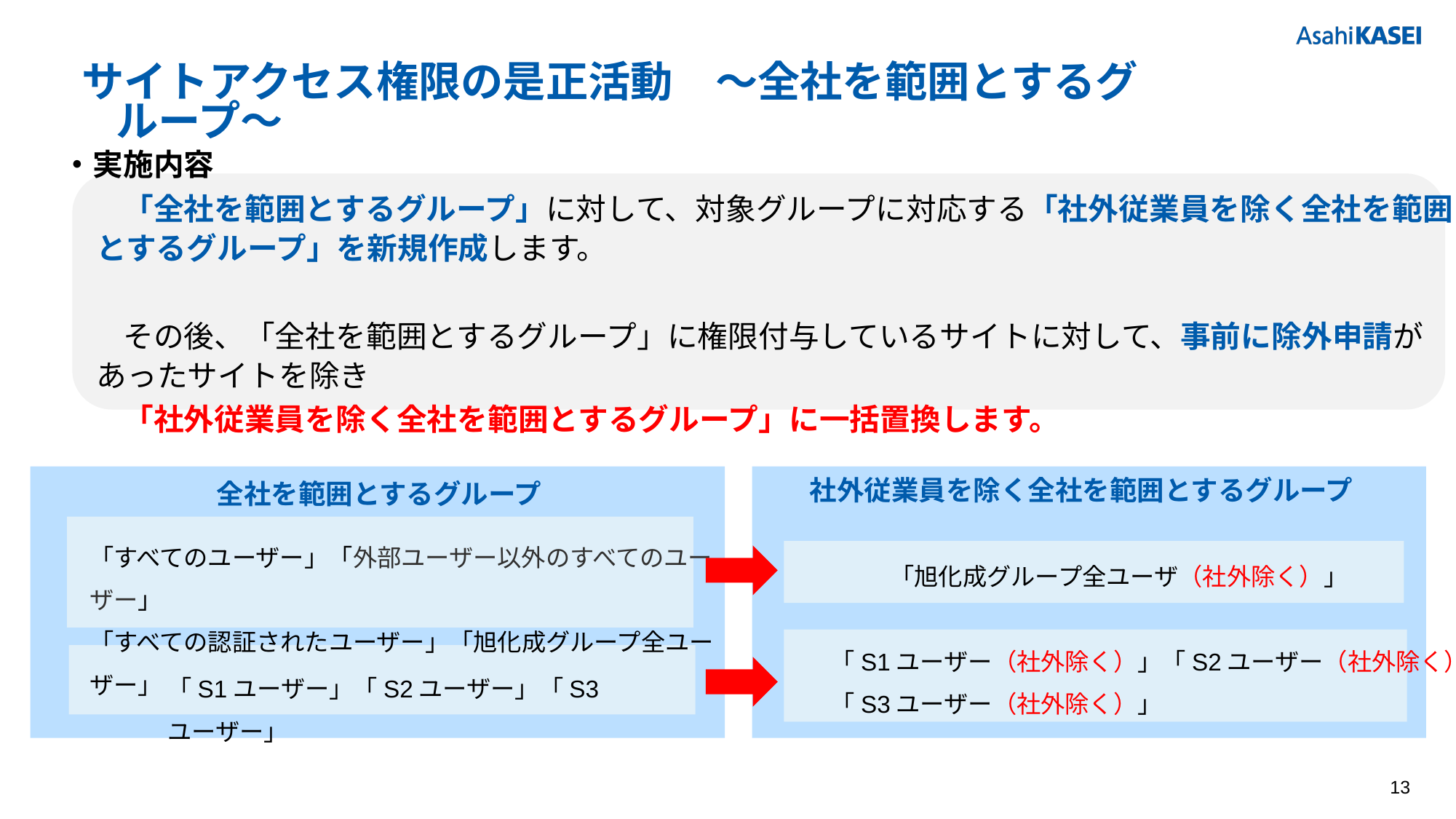

# サイトアクセス権限の是正活動　～全社を範囲とするグループ～
・実施内容
　　「全社を範囲とするグループ」に対して、対象グループに対応する「社外従業員を除く全社を範囲とするグループ」を新規作成します。

　　その後、「全社を範囲とするグループ」に権限付与しているサイトに対して、事前に除外申請があったサイトを除き
　　「社外従業員を除く全社を範囲とするグループ」に一括置換します。

社外従業員を除く全社を範囲とするグループ
全社を範囲とするグループ

「すべてのユーザー」「外部ユーザー以外のすべてのユーザー」
「すべての認証されたユーザー」「旭化成グループ全ユーザー」

「旭化成グループ全ユーザ（社外除く）」

「S1ユーザー（社外除く）」「S2ユーザー（社外除く）」
「S3ユーザー（社外除く）」

「S1ユーザー」「S2ユーザー」「S3ユーザー」

13